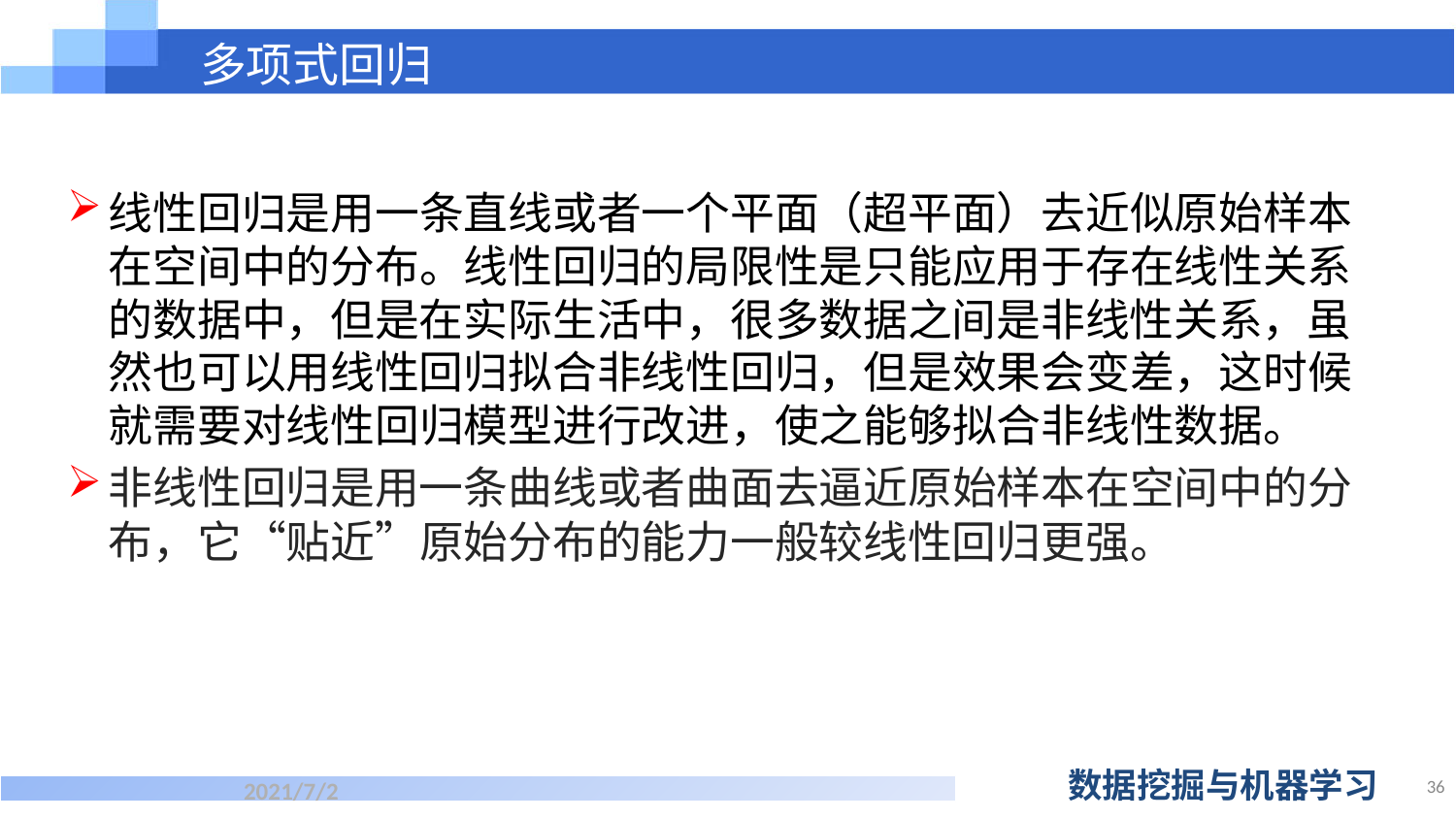

# 多项式回归
线性回归是用一条直线或者一个平面（超平面）去近似原始样本在空间中的分布。线性回归的局限性是只能应用于存在线性关系的数据中，但是在实际生活中，很多数据之间是非线性关系，虽然也可以用线性回归拟合非线性回归，但是效果会变差，这时候就需要对线性回归模型进行改进，使之能够拟合非线性数据。
非线性回归是用一条曲线或者曲面去逼近原始样本在空间中的分布，它“贴近”原始分布的能力一般较线性回归更强。
36
2021/7/2